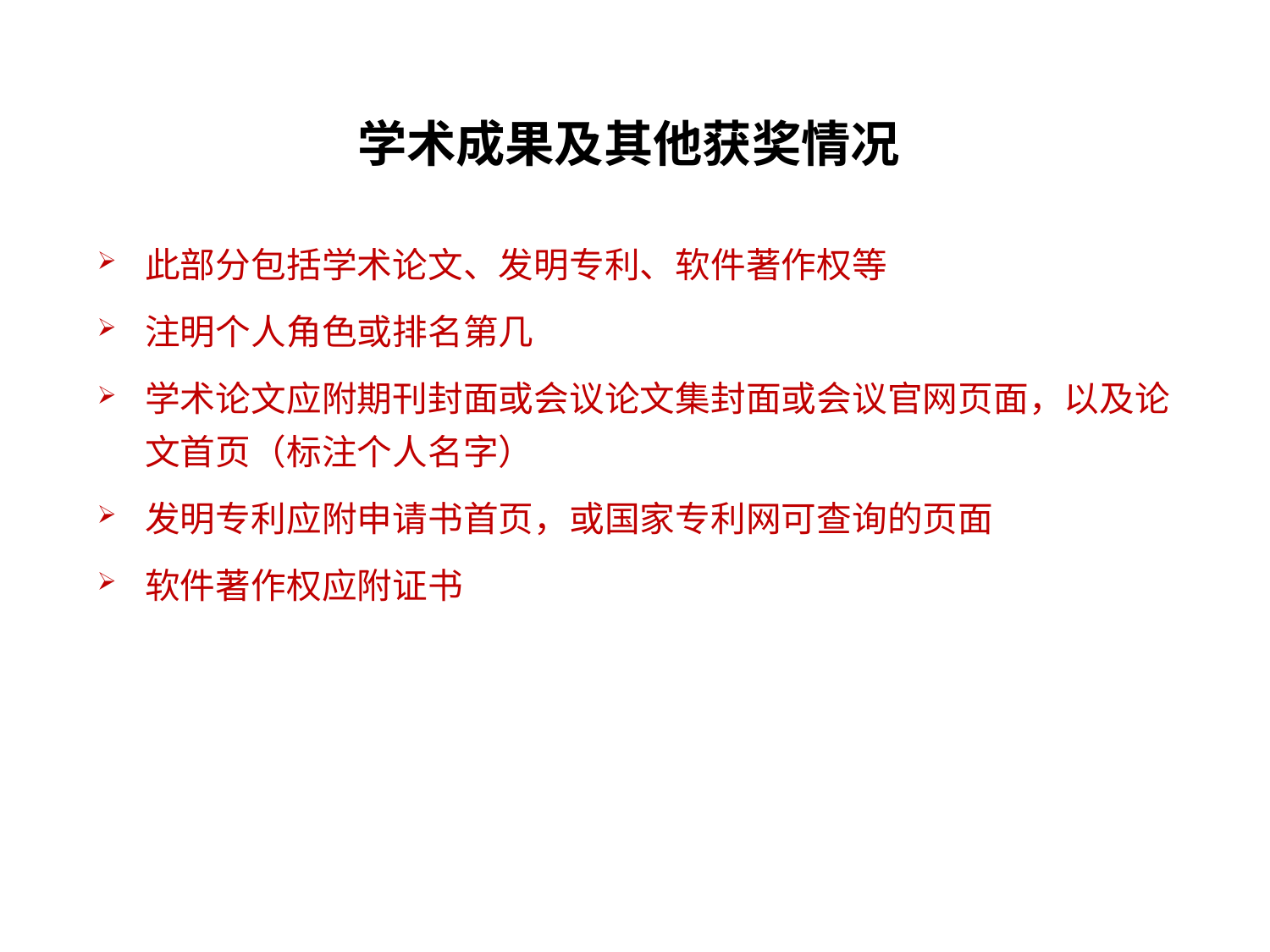

学术成果及其他获奖情况
此部分包括学术论文、发明专利、软件著作权等
注明个人角色或排名第几
学术论文应附期刊封面或会议论文集封面或会议官网页面，以及论文首页（标注个人名字）
发明专利应附申请书首页，或国家专利网可查询的页面
软件著作权应附证书